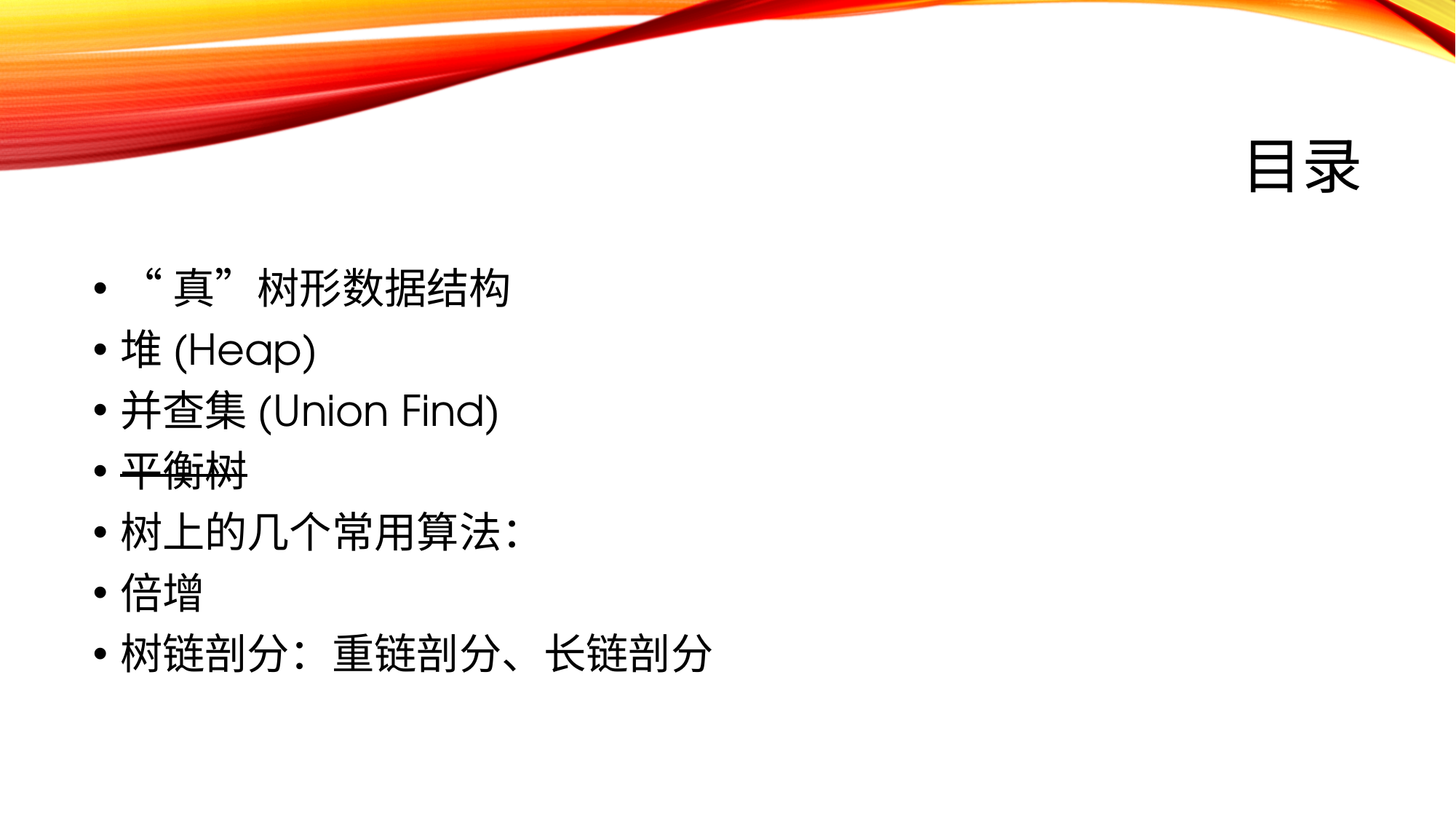

# 目录
“真”树形数据结构
堆(Heap)
并查集(Union Find)
平衡树
树上的几个常用算法：
倍增
树链剖分：重链剖分、长链剖分